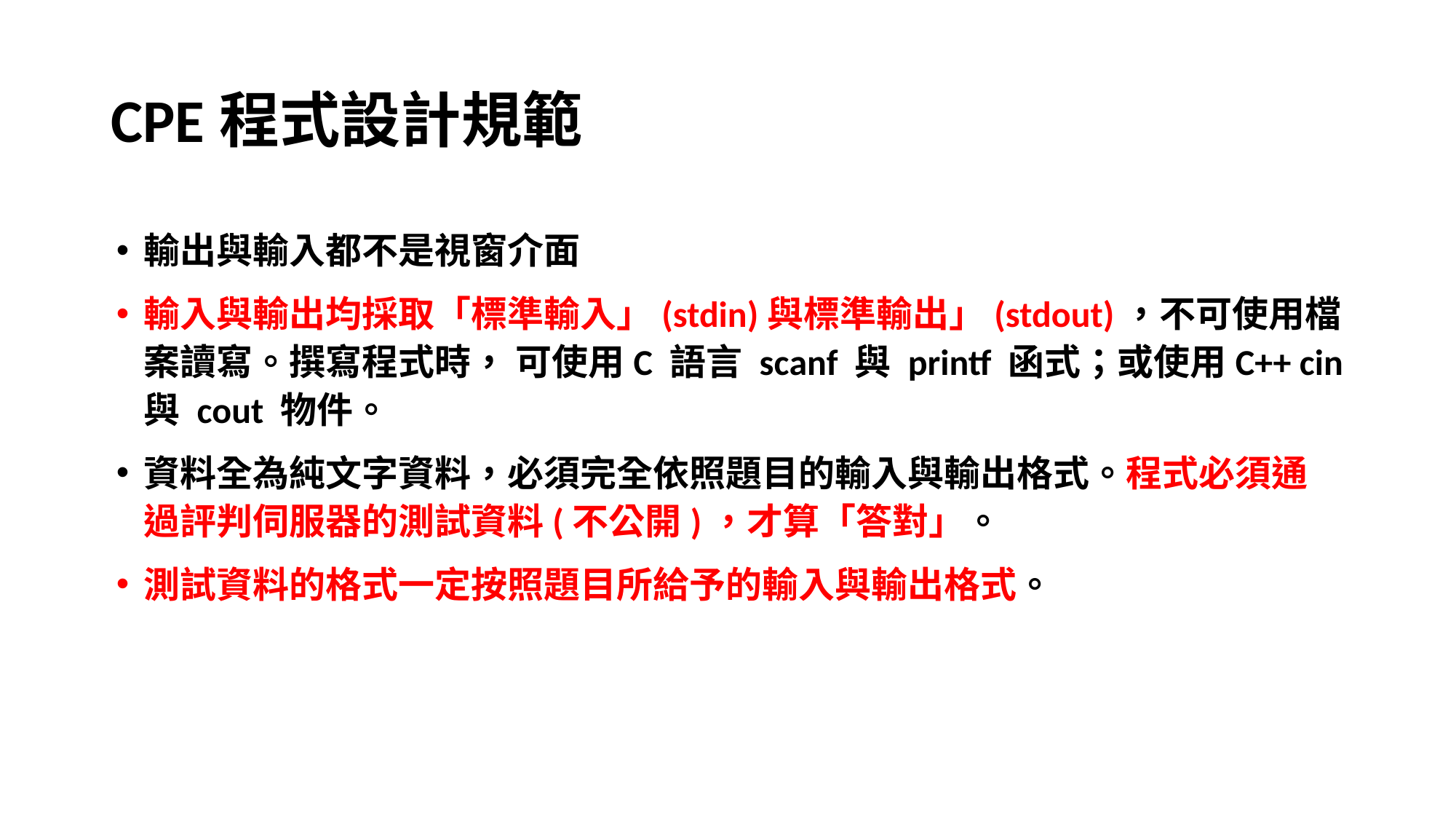

# CPE程式設計規範
輸出與輸入都不是視窗介面
輸入與輸出均採取「標準輸入」(stdin)與標準輸出」(stdout)，不可使用檔案讀寫。撰寫程式時， 可使用C 語言 scanf 與 printf 函式；或使用C++ cin 與 cout 物件。
資料全為純文字資料，必須完全依照題目的輸入與輸出格式。程式必須通過評判伺服器的測試資料(不公開)，才算「答對」。
測試資料的格式一定按照題目所給予的輸入與輸出格式。